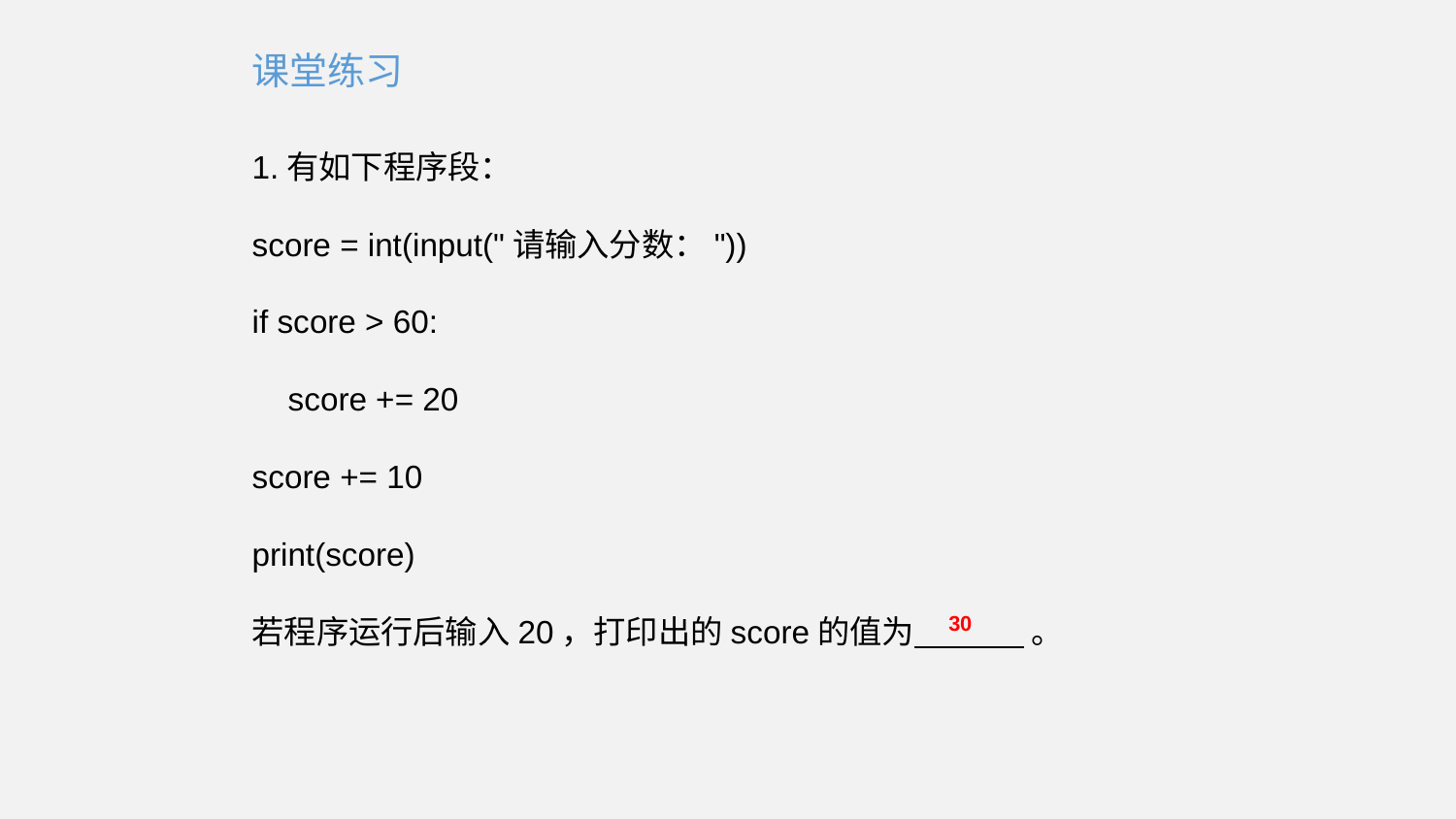

课堂练习
1.有如下程序段：

score = int(input("请输入分数："))

if score > 60:

    score += 20

score += 10

print(score)

若程序运行后输入20，打印出的score的值为                。
30